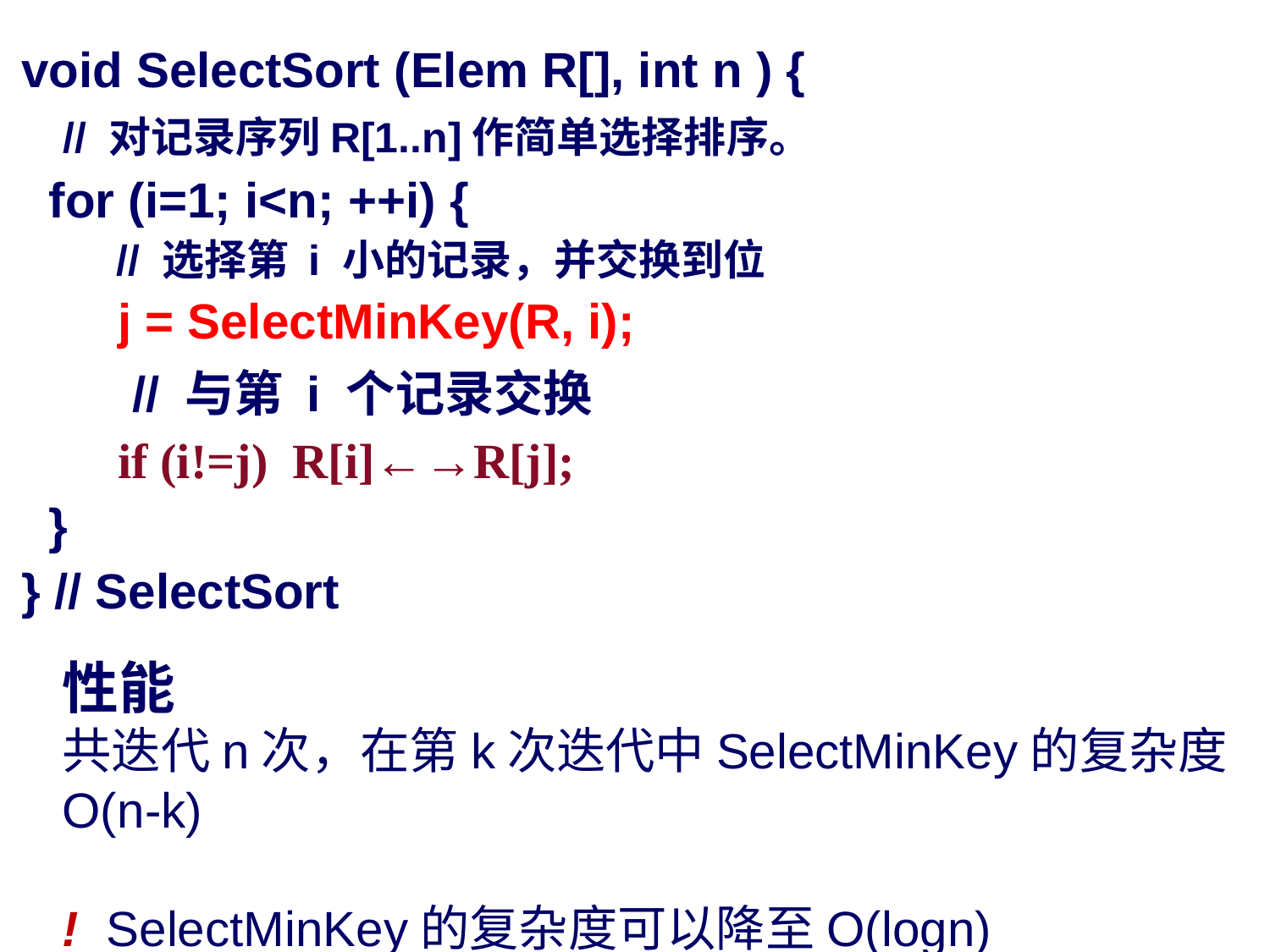

void SelectSort (Elem R[], int n ) {
   // 对记录序列R[1..n]作简单选择排序。
  for (i=1; i<n; ++i) {
        // 选择第 i 小的记录，并交换到位
       j = SelectMinKey(R, i);
        // 与第 i 个记录交换
       if (i!=j)  R[i]←→R[j];
  }
} // SelectSort
性能
共迭代n次，在第k次迭代中SelectMinKey的复杂度O(n-k)

!  SelectMinKey的复杂度可以降至O(logn)